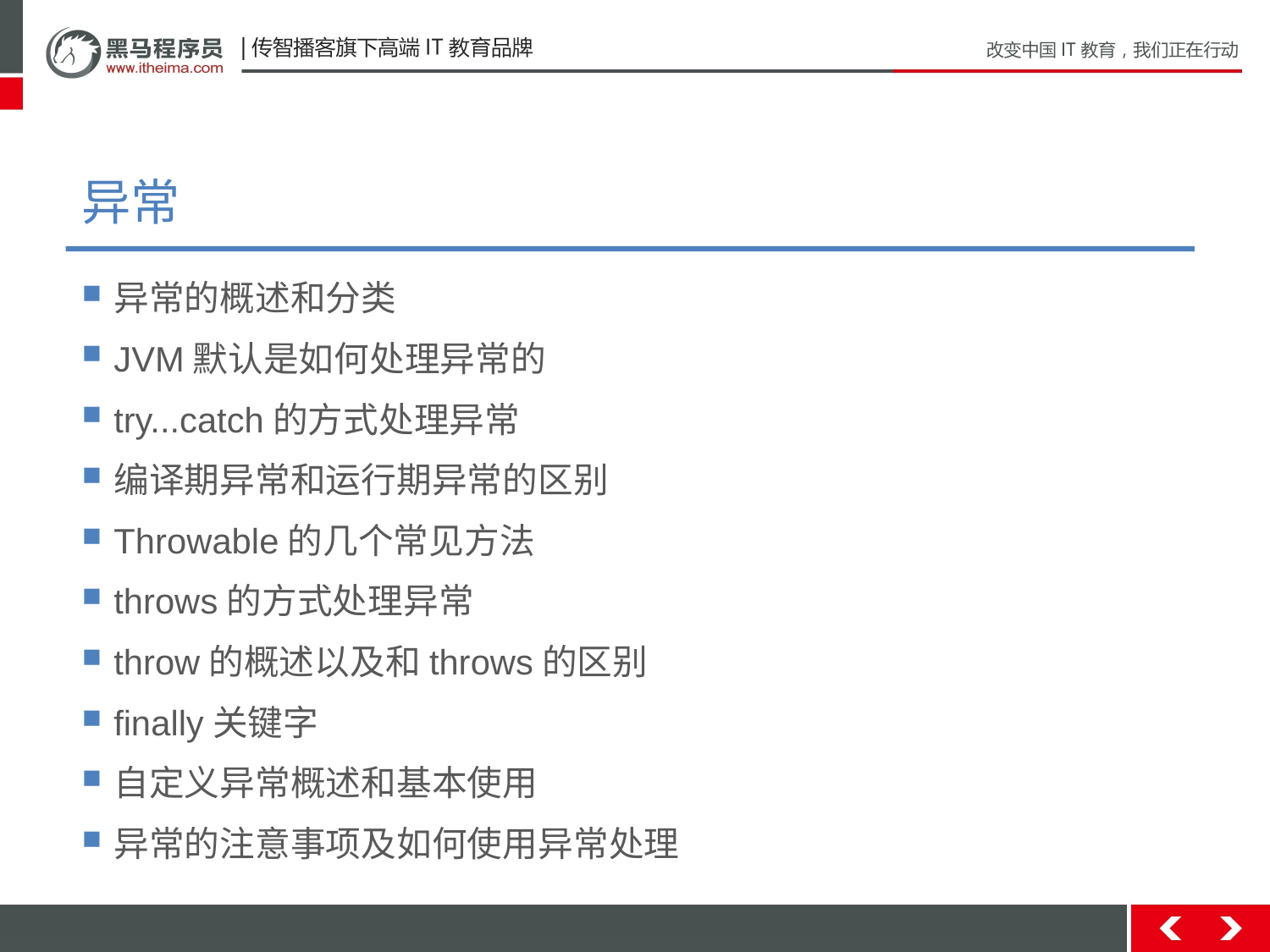

# 异常
异常的概述和分类
JVM默认是如何处理异常的
try...catch的方式处理异常
编译期异常和运行期异常的区别
Throwable的几个常见方法
throws的方式处理异常
throw的概述以及和throws的区别
finally关键字
自定义异常概述和基本使用
异常的注意事项及如何使用异常处理